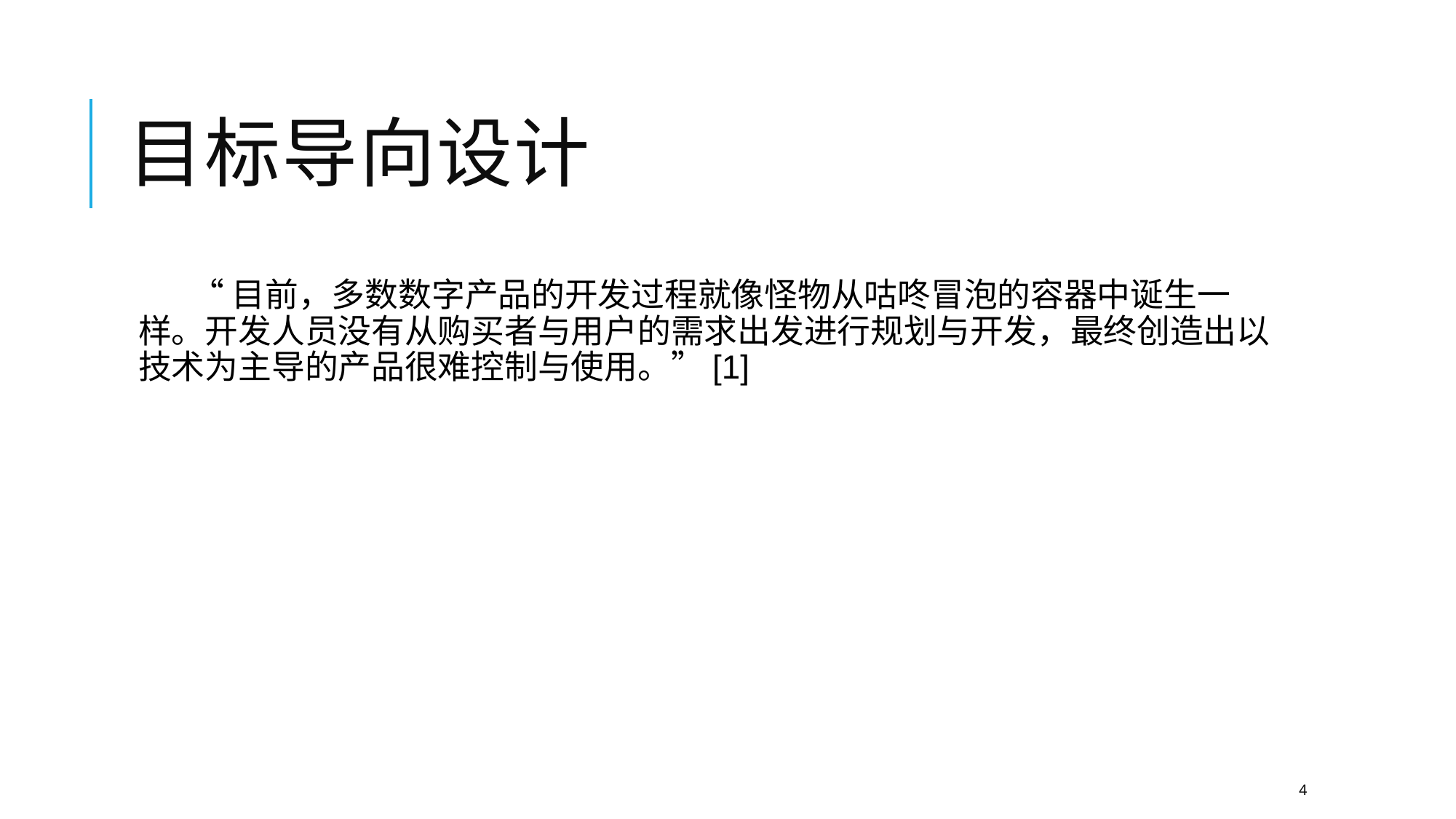

# 目标导向设计
       “目前，多数数字产品的开发过程就像怪物从咕咚冒泡的容器中诞生一样。开发人员没有从购买者与用户的需求出发进行规划与开发，最终创造出以技术为主导的产品很难控制与使用。”[1]
4